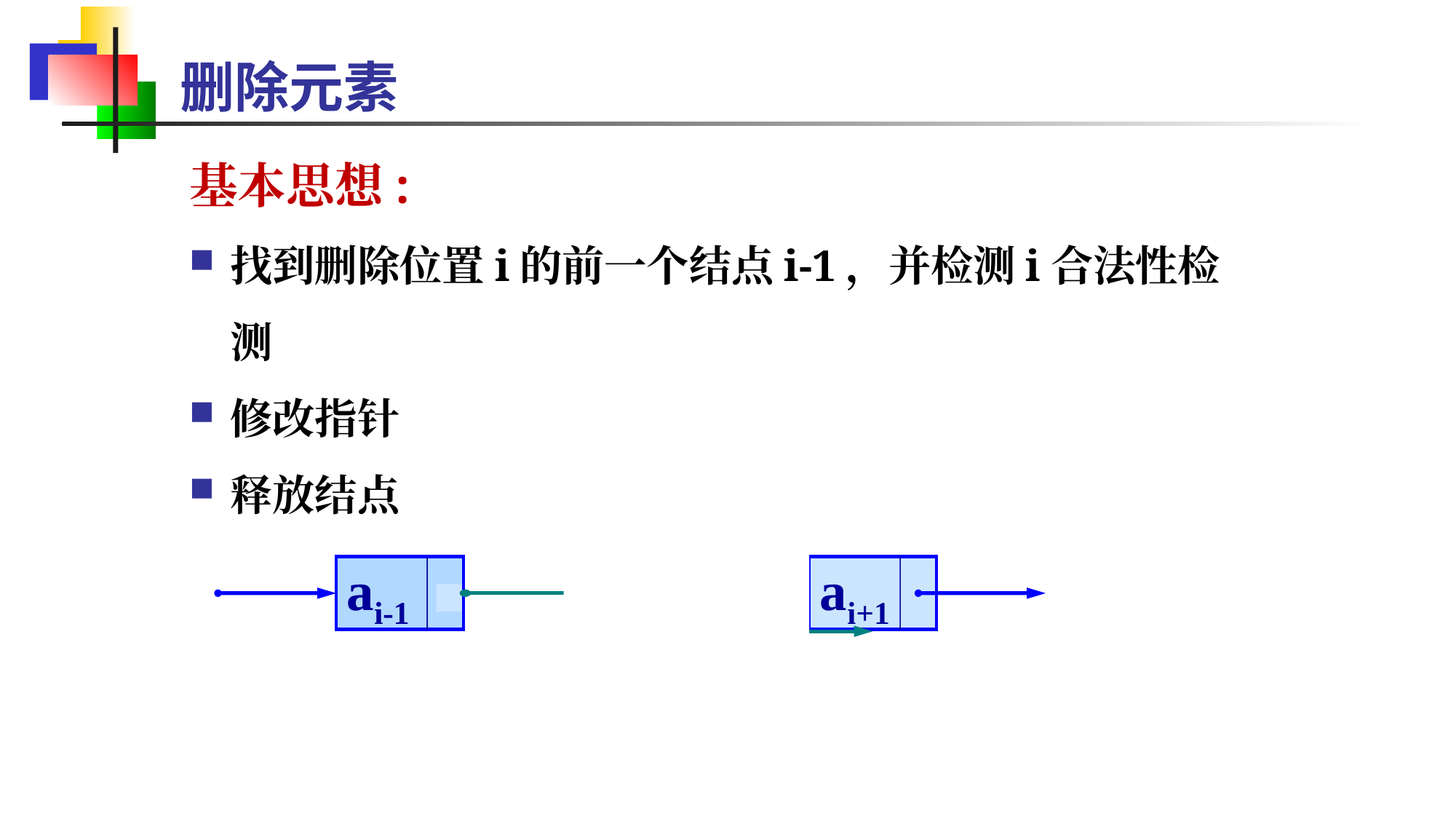

删除元素
基本思想:
找到删除位置i的前一个结点i-1，并检测i合法性检测
修改指针
释放结点

ai-1

ai-1

ai

ai+1